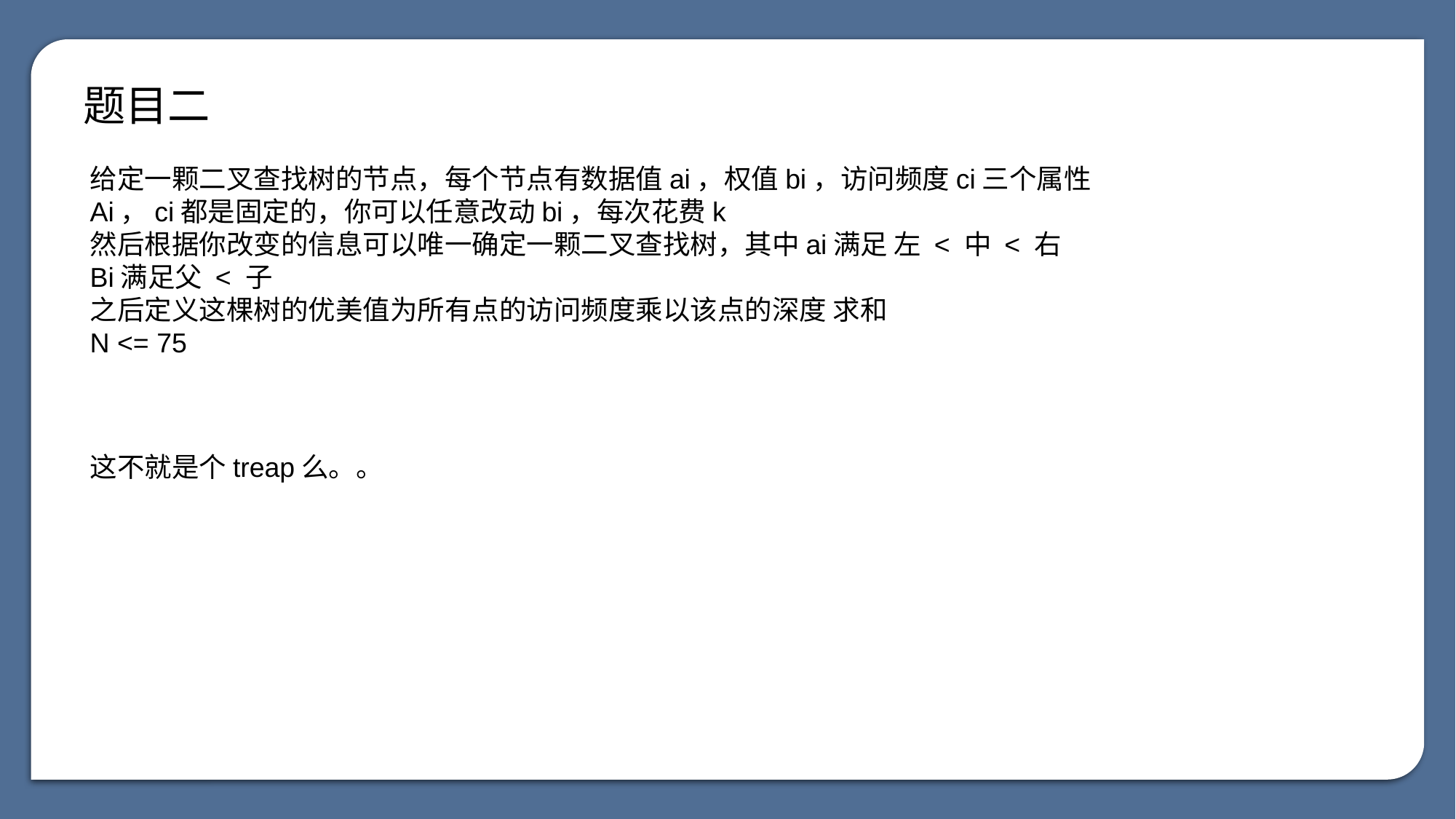

题目二
给定一颗二叉查找树的节点，每个节点有数据值ai，权值bi，访问频度ci三个属性
Ai，ci都是固定的，你可以任意改动bi，每次花费k
然后根据你改变的信息可以唯一确定一颗二叉查找树，其中ai满足 左 < 中 < 右
Bi满足父 < 子
之后定义这棵树的优美值为所有点的访问频度乘以该点的深度 求和
N <= 75
这不就是个treap么。。